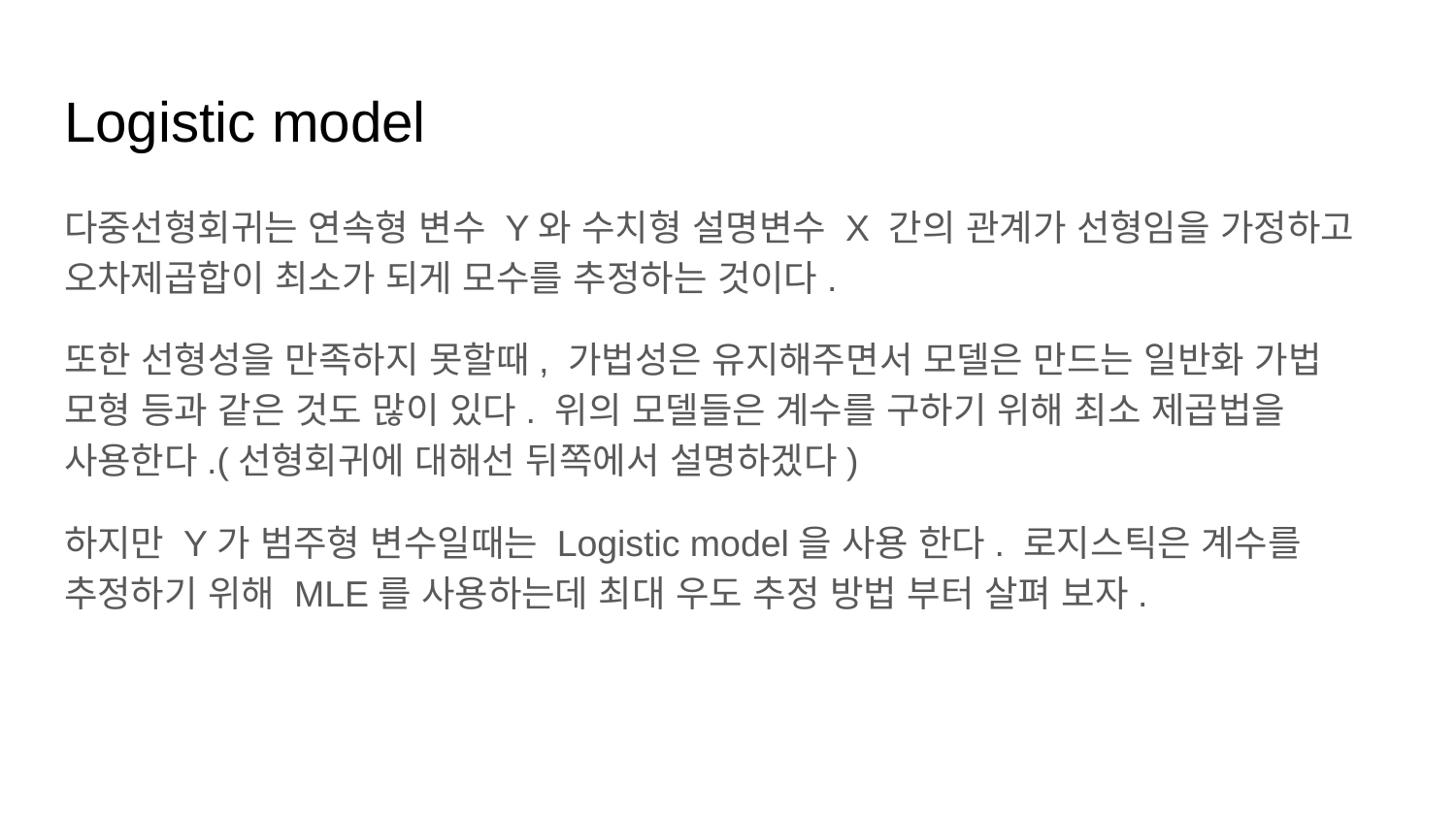

# Logistic model
다중선형회귀는 연속형 변수 Y와 수치형 설명변수 X 간의 관계가 선형임을 가정하고 오차제곱합이 최소가 되게 모수를 추정하는 것이다.
또한 선형성을 만족하지 못할때, 가법성은 유지해주면서 모델은 만드는 일반화 가법 모형 등과 같은 것도 많이 있다. 위의 모델들은 계수를 구하기 위해 최소 제곱법을 사용한다.(선형회귀에 대해선 뒤쪽에서 설명하겠다)
하지만 Y가 범주형 변수일때는 Logistic model을 사용 한다. 로지스틱은 계수를 추정하기 위해 MLE를 사용하는데 최대 우도 추정 방법 부터 살펴 보자.